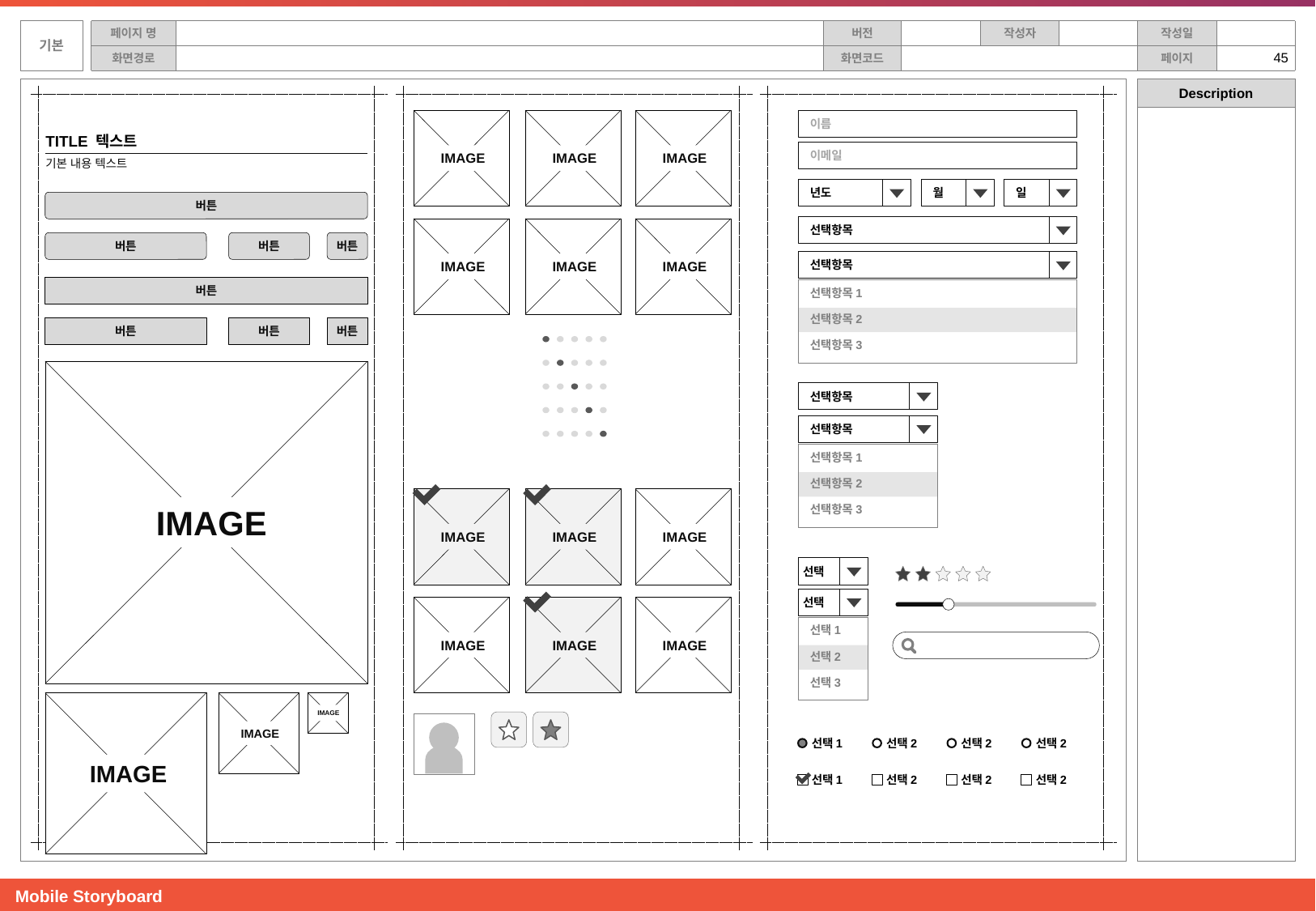

IMAGE

IMAGE

IMAGE

IMAGE

IMAGE

IMAGE
이름
TITLE 텍스트
이메일
기본 내용 텍스트
년도

월

일

버튼
선택항목

버튼
버튼
버튼
선택항목

선택항목1
선택항목2
선택항목3

버튼
버튼
버튼
버튼

IMAGE
선택항목

선택항목

선택항목1
선택항목2
선택항목3

IMAGE

IMAGE

IMAGE

IMAGE

IMAGE

IMAGE

선택

선택

선택1
선택2
선택3

IMAGE

IMAGE

IMAGE

선택1

선택2

선택2

선택2

선택1

선택2

선택2

선택2